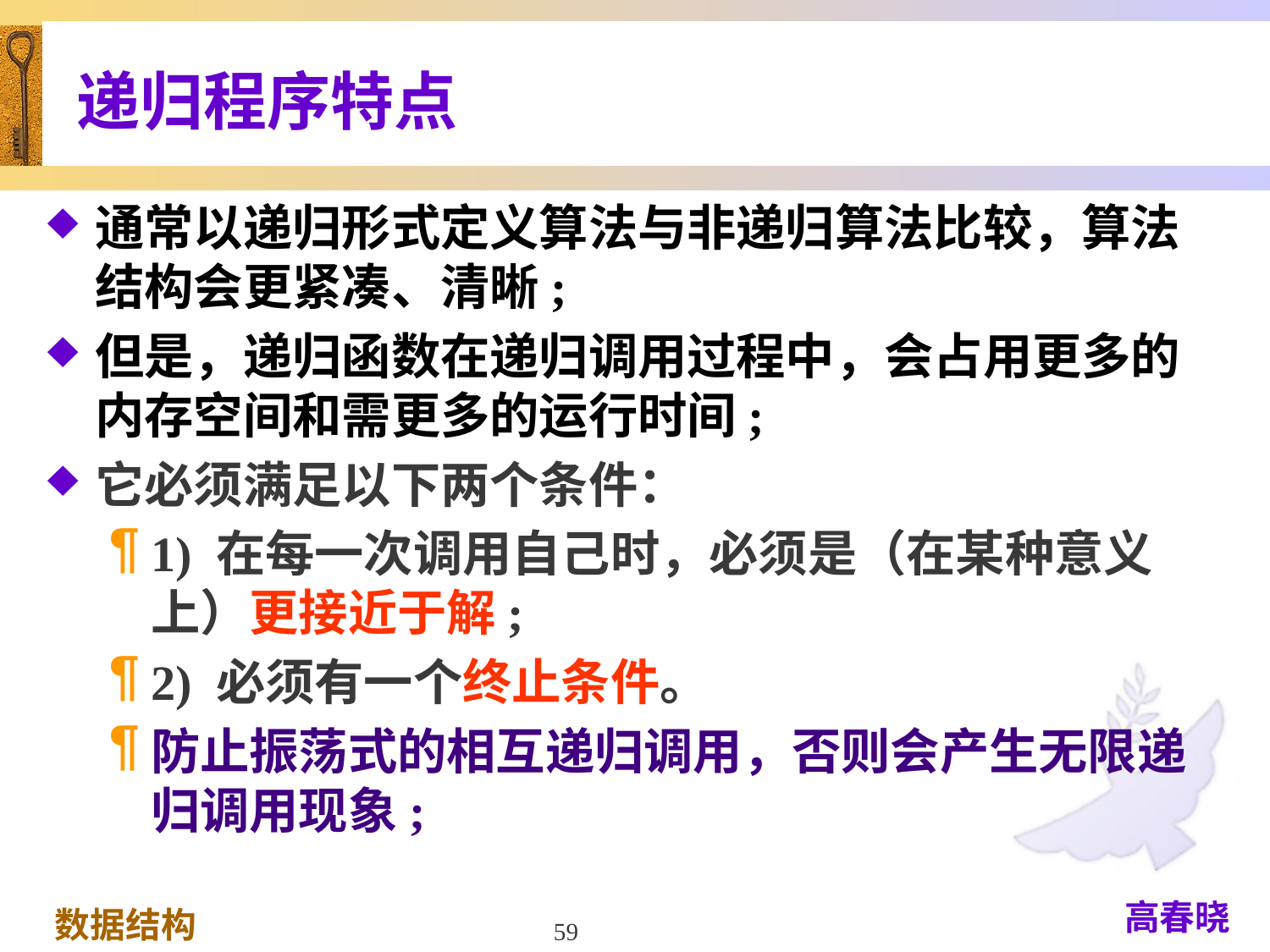

# 递归程序特点
通常以递归形式定义算法与非递归算法比较，算法结构会更紧凑、清晰;
但是，递归函数在递归调用过程中，会占用更多的内存空间和需更多的运行时间;
它必须满足以下两个条件：
1) 在每一次调用自己时，必须是（在某种意义上）更接近于解;
2) 必须有一个终止条件。
防止振荡式的相互递归调用，否则会产生无限递归调用现象;
59